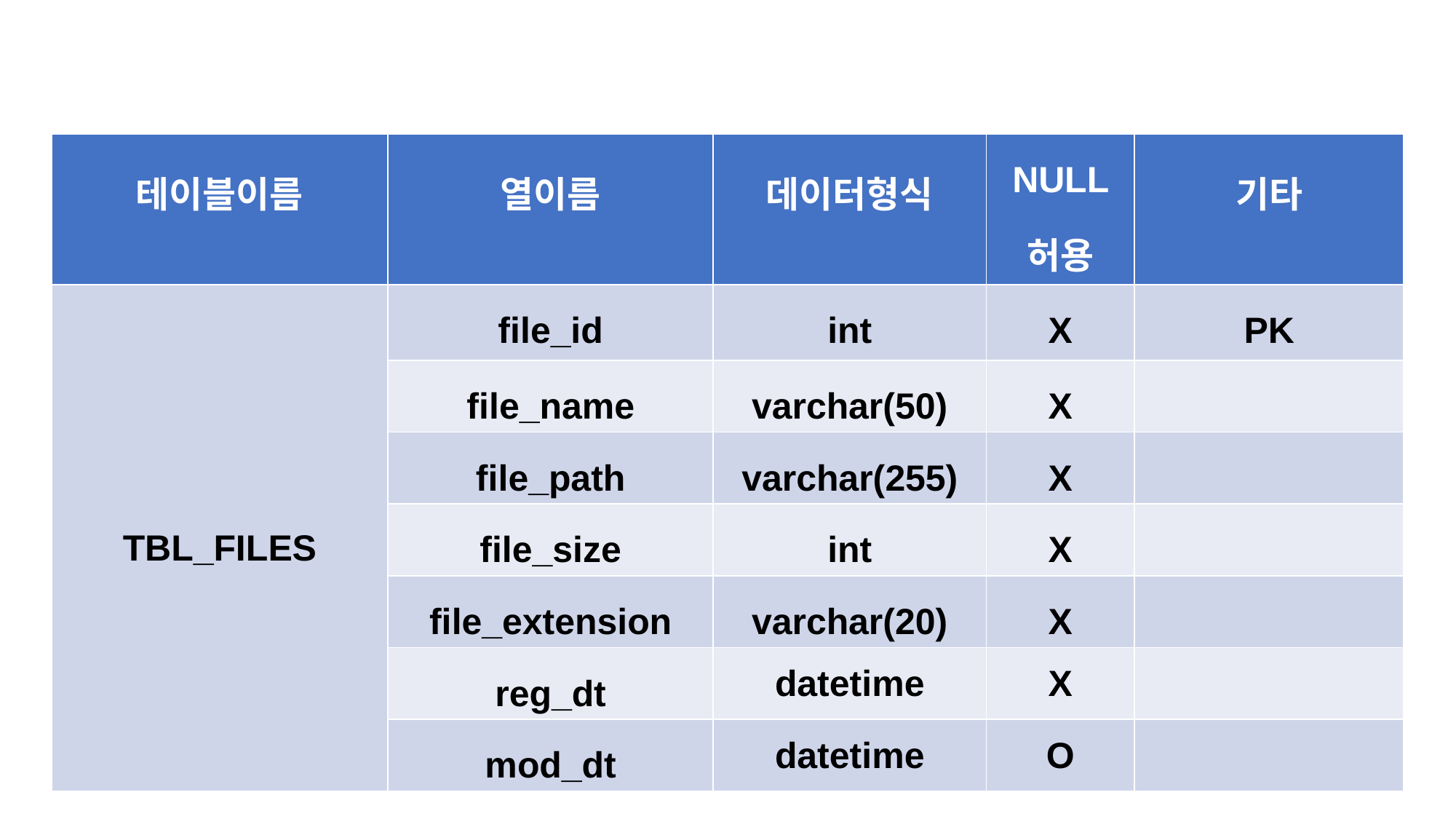

| 테이블이름 | 열이름 | 데이터형식 | NULL 허용 | 기타 |
| --- | --- | --- | --- | --- |
| TBL\_FILES | file\_id | int | X | PK |
|  | file\_name | varchar(50) | X |  |
|  | file\_path | varchar(255) | X |  |
|  | file\_size | int | X |  |
|  | file\_extension | varchar(20) | X |  |
|  | reg\_dt | datetime | X |  |
|  | mod\_dt | datetime | O |  |